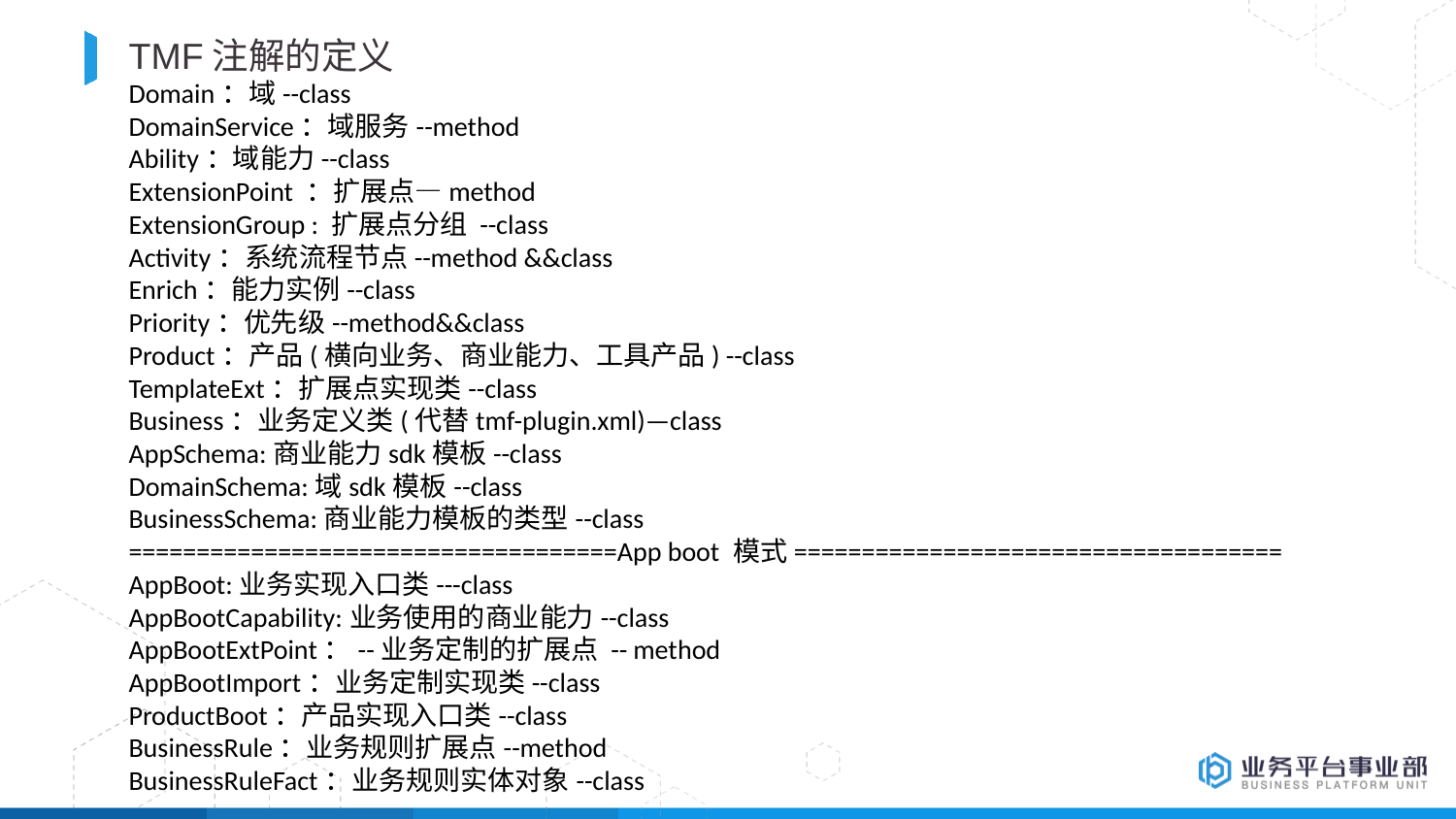

BBAAD9C20180234D78A0072836F0B6F092B9B2061D56DB20A9D98B3BB1562BE91B4BBA38C16B3B0B22492708C84627EB98F9210A91D0FBF11BBFC2427E0E20D824F7FAADFC2476C734F429676FF249FE1F60EDC976B7C23068F611975E6E9CB8DEF62098BE3
# TMF注解的定义
Domain：域--class
DomainService：域服务--method
Ability：域能力--class
ExtensionPoint ：扩展点—method
ExtensionGroup : 扩展点分组 --class
Activity：系统流程节点--method &&class
Enrich：能力实例--class
Priority：优先级--method&&class
Product：产品(横向业务、商业能力、工具产品) --class
TemplateExt：扩展点实现类--class
Business：业务定义类(代替tmf-plugin.xml)—class
AppSchema:商业能力sdk模板--class
DomainSchema:域sdk模板--class
BusinessSchema:商业能力模板的类型--class
====================================App boot 模式====================================
AppBoot:业务实现入口类---class
AppBootCapability:业务使用的商业能力--class
AppBootExtPoint：--业务定制的扩展点 -- method
AppBootImport：业务定制实现类--class
ProductBoot：产品实现入口类--class
BusinessRule：业务规则扩展点--method
BusinessRuleFact：业务规则实体对象--class